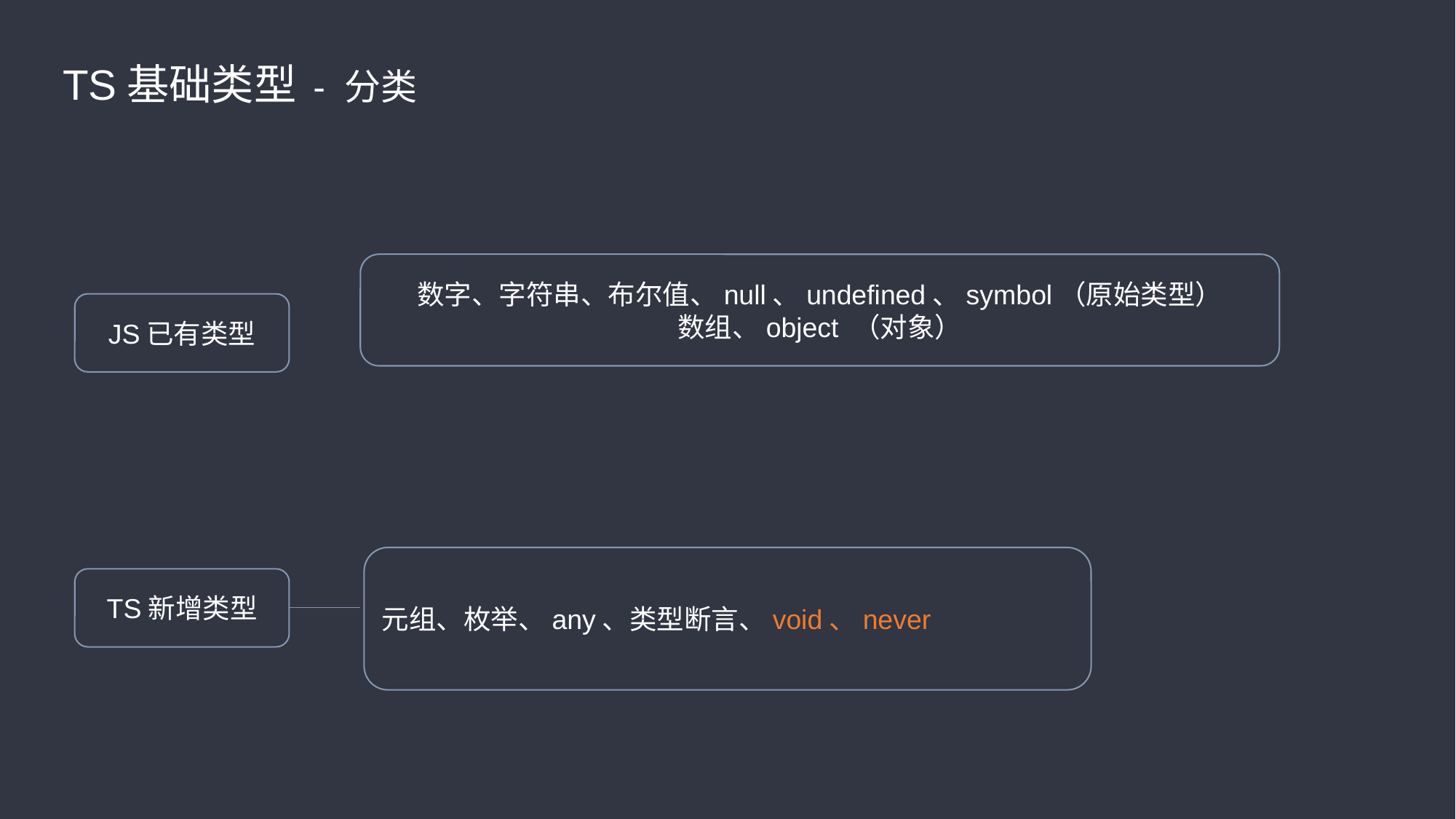

TS基础类型 - 分类
数字、字符串、布尔值、null、undefined、symbol（原始类型）
数组、object （对象）
JS已有类型
元组、枚举、any、类型断言、void、never
TS新增类型